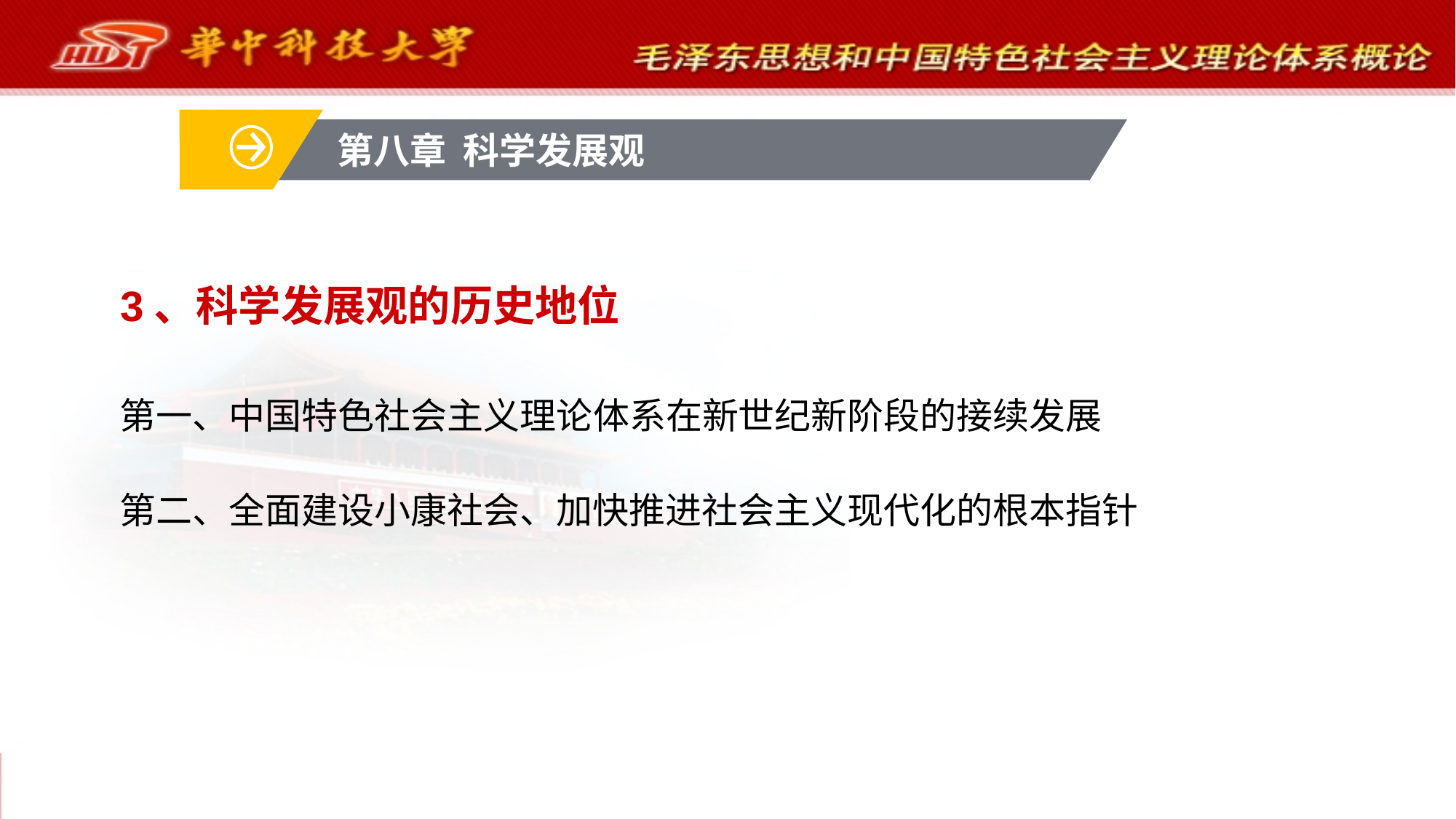

第八章  科学发展观

# 3、科学发展观的历史地位
第一、中国特色社会主义理论体系在新世纪新阶段的接续发展
第二、全面建设小康社会、加快推进社会主义现代化的根本指针